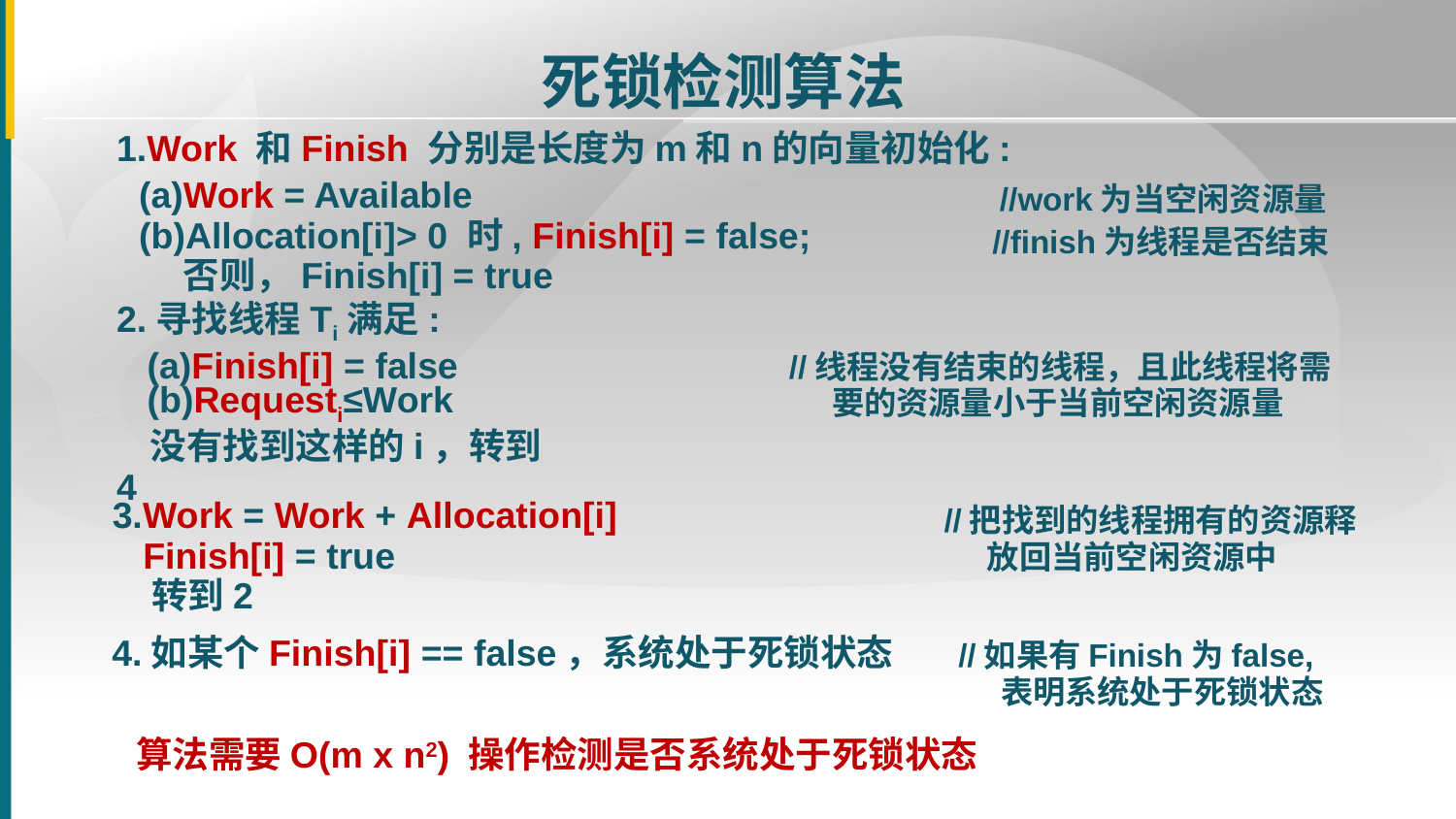

死锁检测算法
1.Work 和Finish 分别是长度为m和n的向量初始化:
   (a)Work = Available
   (b)Allocation[i]> 0 时, Finish[i] = false;
        否则，Finish[i] = true
//work为当空闲资源量

//finish为线程是否结束

2.寻找线程Ti满足:
   (a)Finish[i] = false
   (b)Requesti≤Work
   没有找到这样的i，转到4
//线程没有结束的线程，且此线程将需要的资源量小于当前空闲资源量

3.Work = Work + Allocation[i]
   Finish[i] = true
   转到2
//把找到的线程拥有的资源释放回当前空闲资源中

4.如某个Finish[i] == false，系统处于死锁状态
//如果有Finish为false,表明系统处于死锁状态

算法需要O(m x n2) 操作检测是否系统处于死锁状态